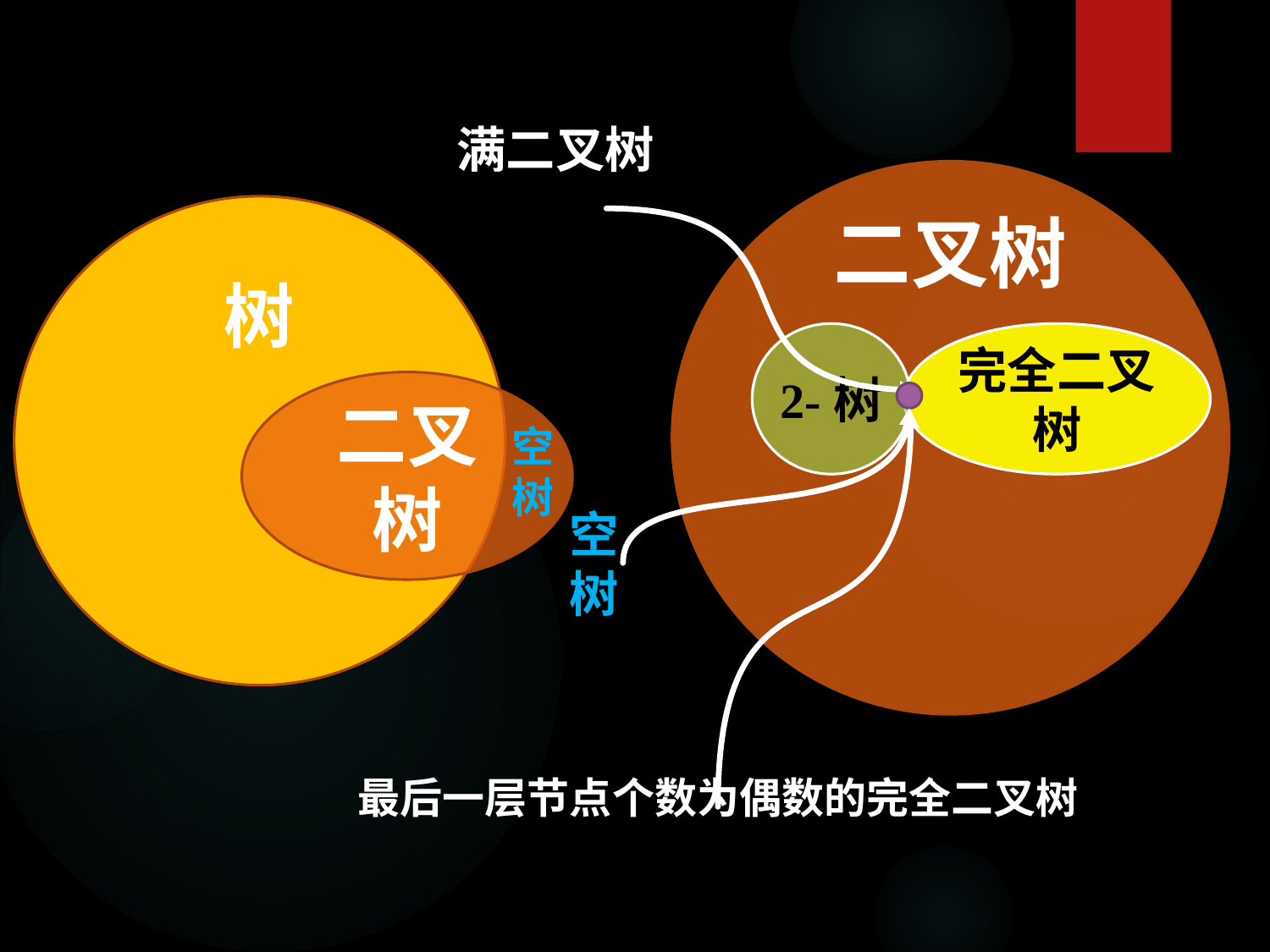

满二叉树
二叉树

树

二叉树
空
树
2-树
完全二叉树

空
树
最后一层节点个数为偶数的完全二叉树